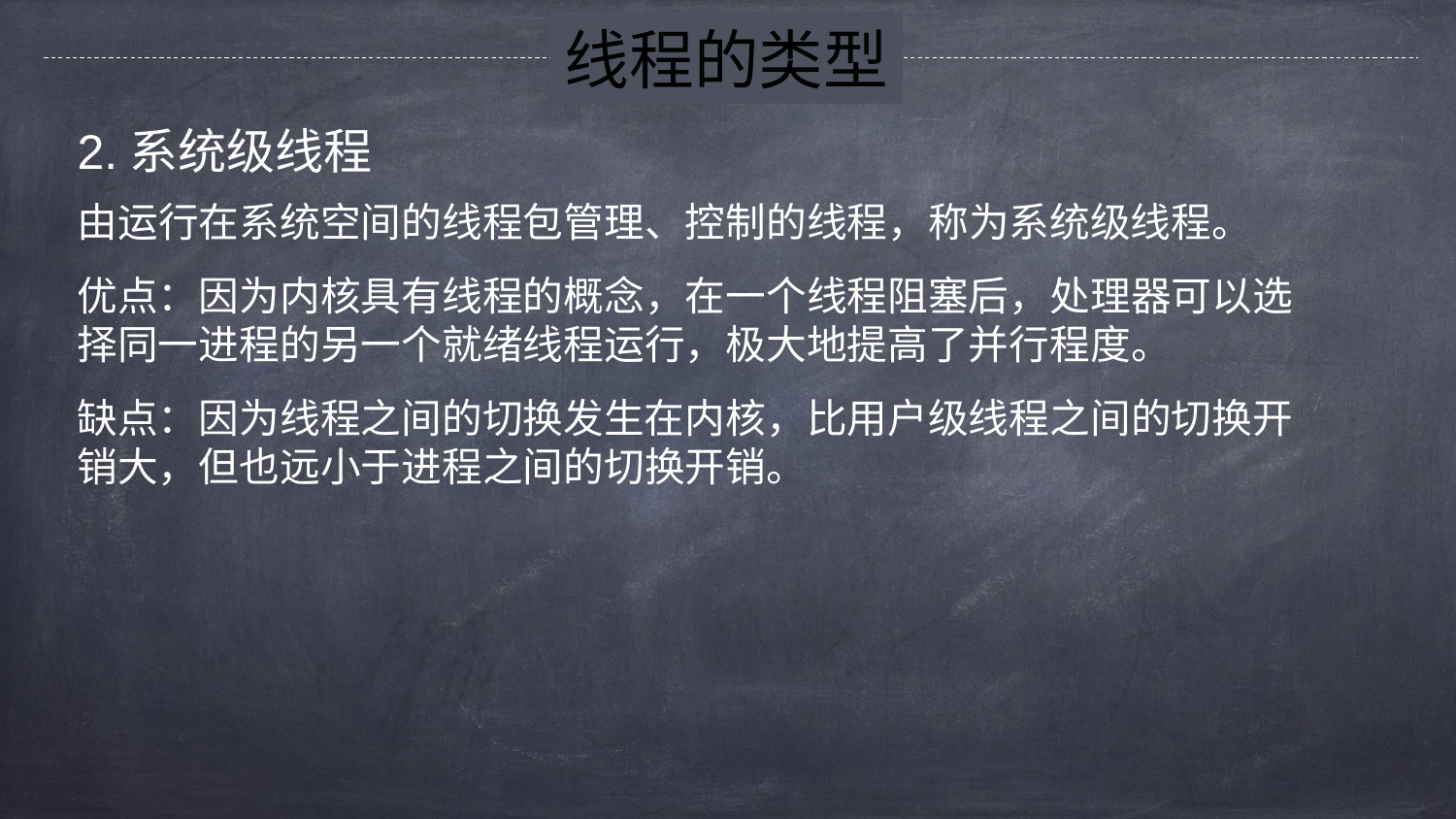

线程的类型
2.系统级线程
由运行在系统空间的线程包管理、控制的线程，称为系统级线程。
优点：因为内核具有线程的概念，在一个线程阻塞后，处理器可以选择同一进程的另一个就绪线程运行，极大地提高了并行程度。
缺点：因为线程之间的切换发生在内核，比用户级线程之间的切换开销大，但也远小于进程之间的切换开销。